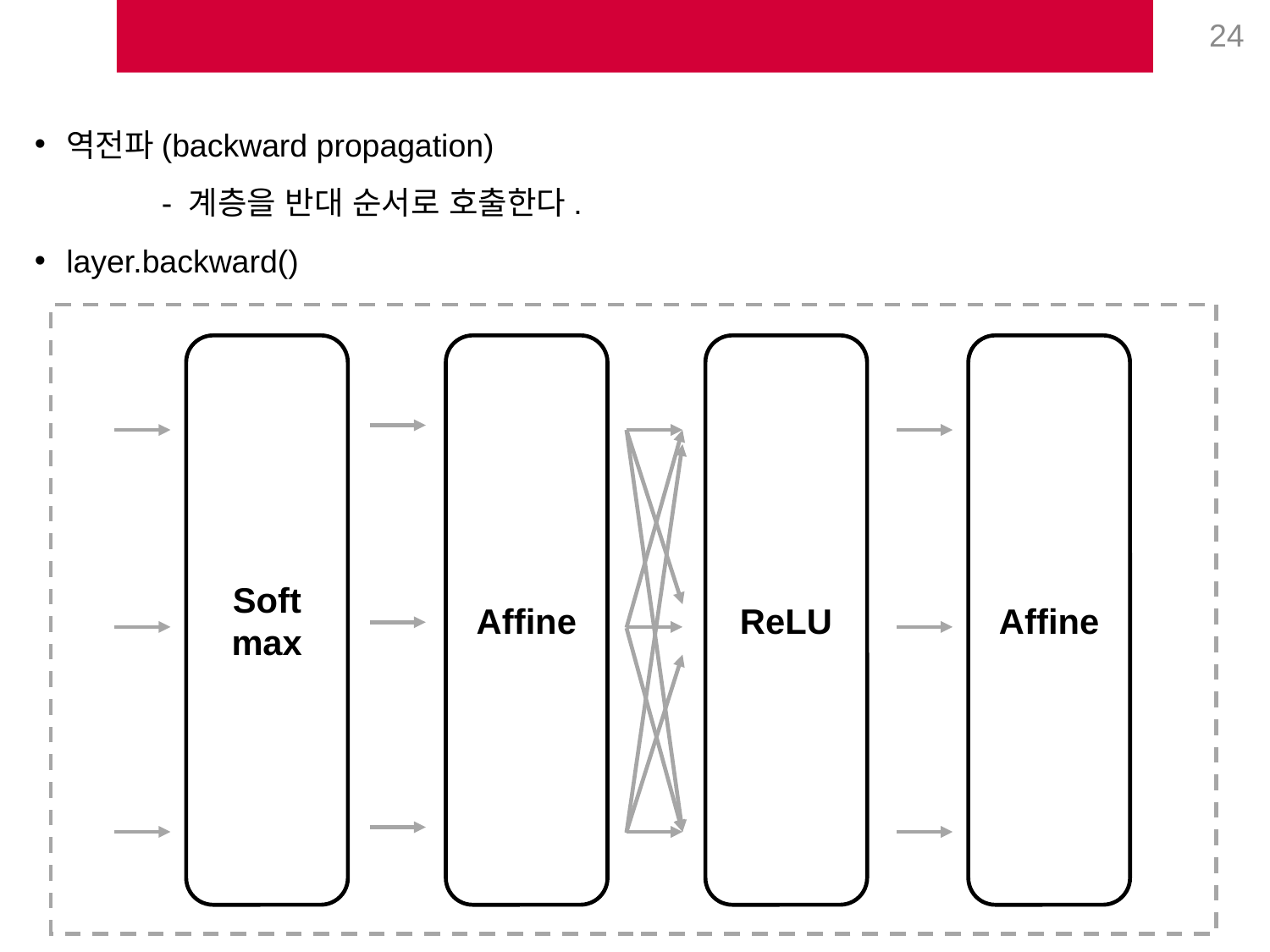

24
역전파(backward propagation)
	- 계층을 반대 순서로 호출한다.
layer.backward()

Affine
ReLU
Affine
Soft
max